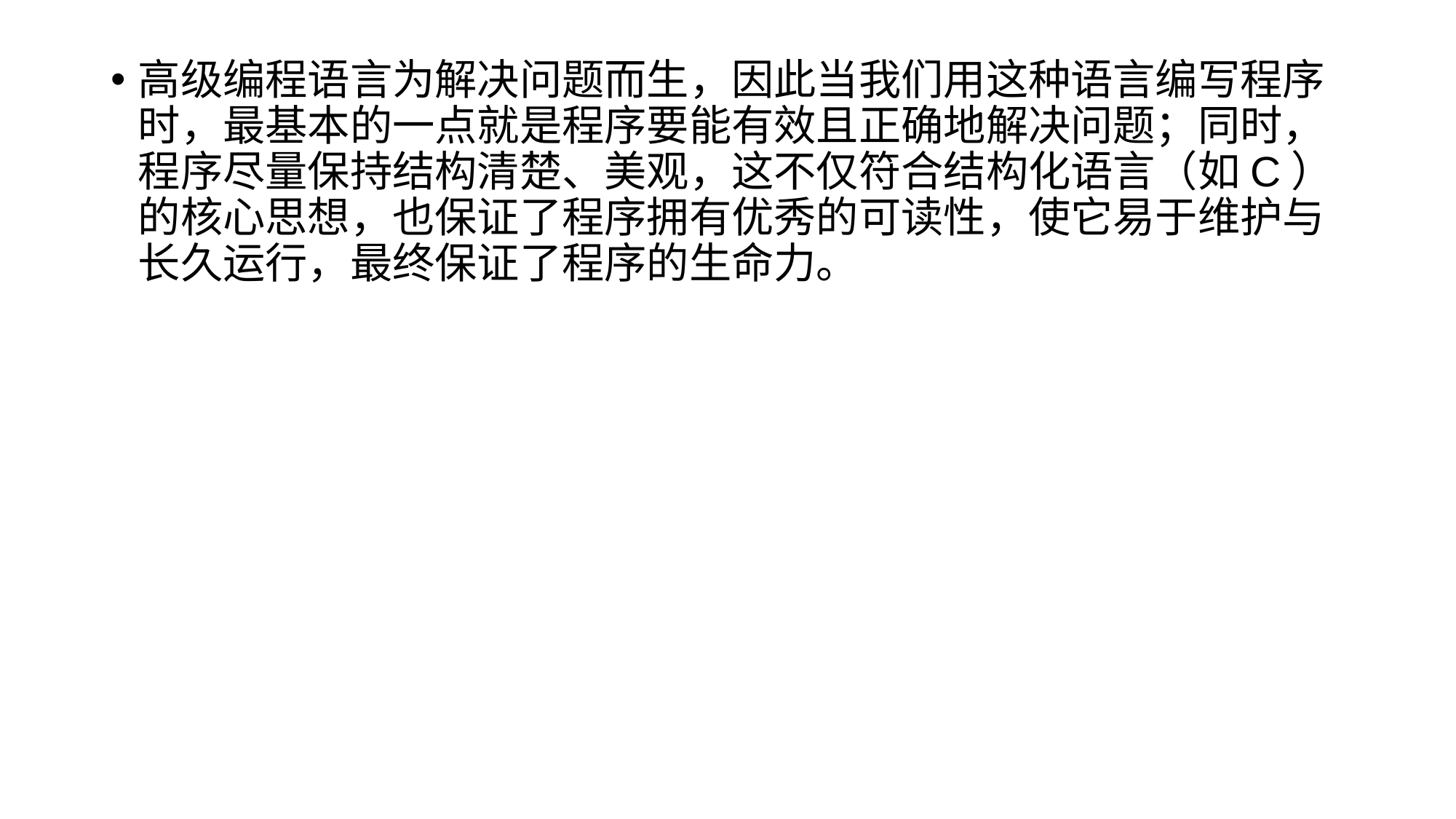

高级编程语言为解决问题而生，因此当我们用这种语言编写程序时，最基本的一点就是程序要能有效且正确地解决问题；同时，程序尽量保持结构清楚、美观，这不仅符合结构化语言（如C）的核心思想，也保证了程序拥有优秀的可读性，使它易于维护与长久运行，最终保证了程序的生命力。